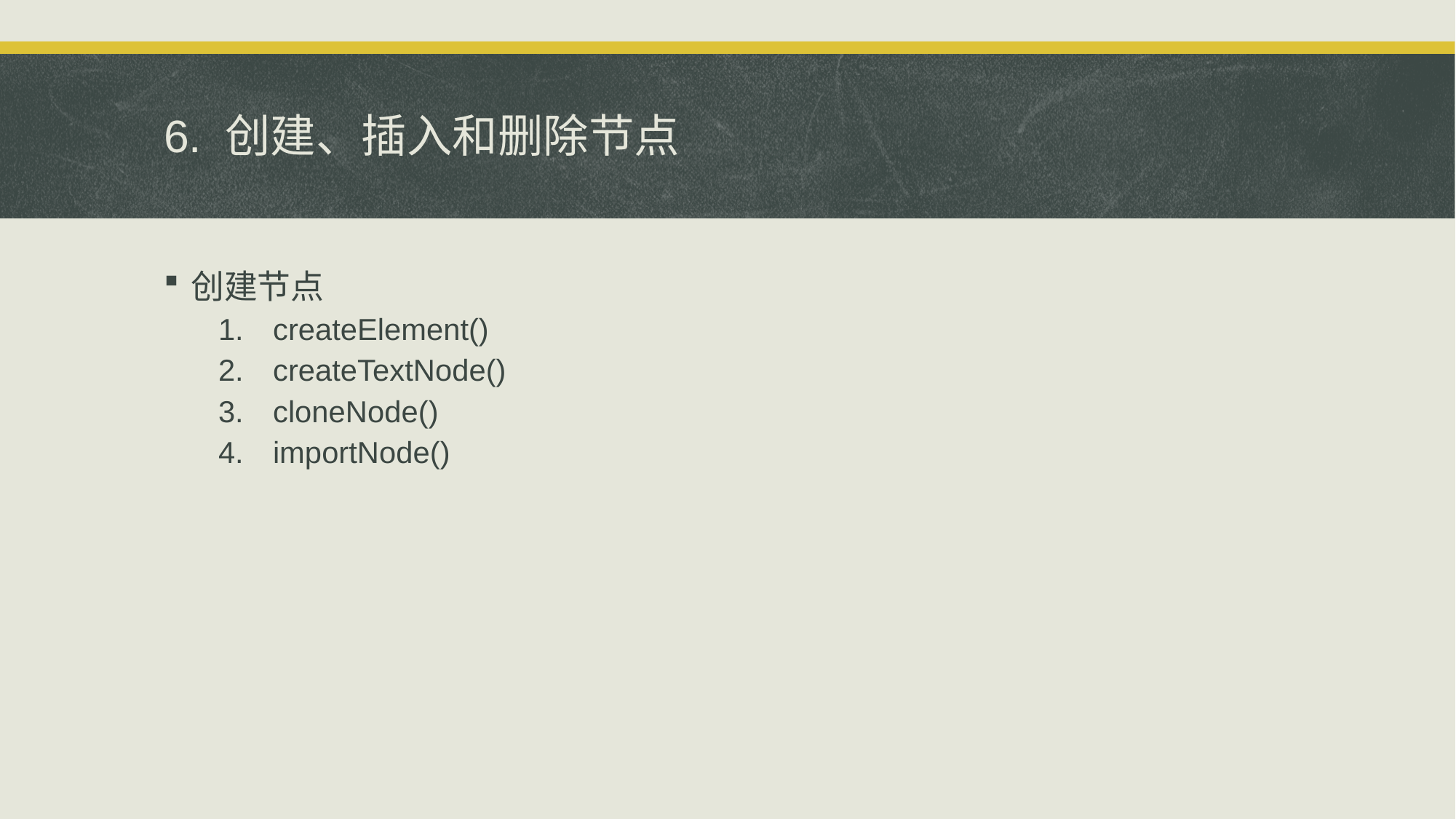

# 6. 创建、插入和删除节点
创建节点
createElement()
createTextNode()
cloneNode()
importNode()